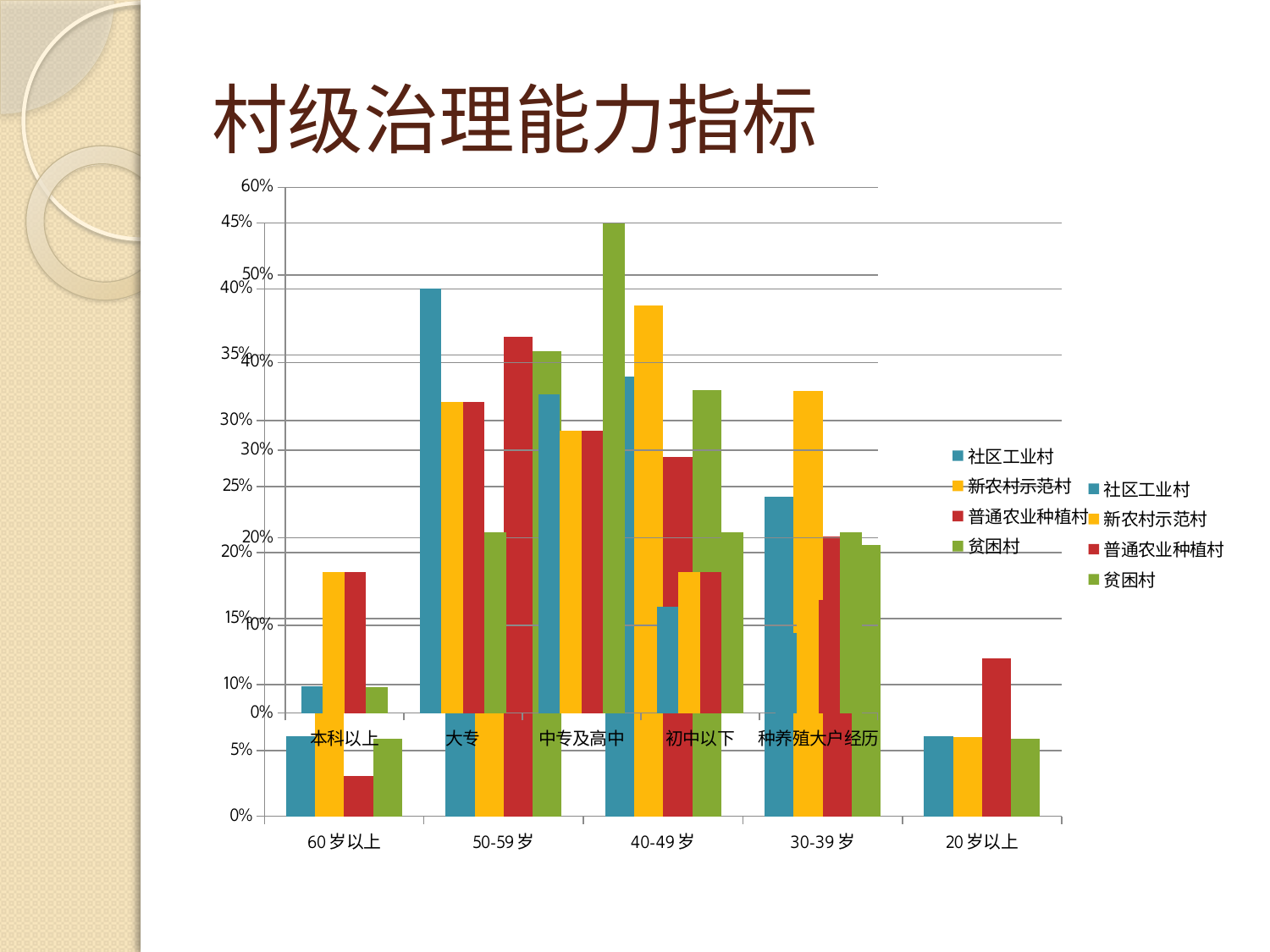

# 村级治理能力指标

### Chart

| Category | 社区工业村 | 新农村示范村 | 普通农业种植村 | 贫困村 |
|---|---|---|---|---|
| 本科以上 | 0.030303030303030304 | 0.16129032258064516 | 0.16129032258064516 | 0.029411764705882353 |
| 大专 | 0.48484848484848486 | 0.3548387096774194 | 0.3548387096774194 | 0.20588235294117646 |
| 中专及高中 | 0.36363636363636365 | 0.3225806451612903 | 0.3225806451612903 | 0.5588235294117647 |
| 初中以下 | 0.12121212121212122 | 0.16129032258064516 | 0.16129032258064516 | 0.20588235294117646 |
| 种养殖大户经历 | 0.09090909090909091 | 0.12903225806451613 | 0.12903225806451613 | 0.20588235294117646 |

### Chart

| Category | 社区工业村 | 新农村示范村 | 普通农业种植村 | 贫困村 |
|---|---|---|---|---|
| 60岁以上 | 0.06060606060606061 | 0.0967741935483871 | 0.030303030303030304 | 0.058823529411764705 |
| 50-59岁 | 0.2727272727272727 | 0.0967741935483871 | 0.36363636363636365 | 0.35294117647058826 |
| 40-49岁 | 0.3333333333333333 | 0.3870967741935484 | 0.2727272727272727 | 0.3235294117647059 |
| 30-39岁 | 0.24242424242424243 | 0.3225806451612903 | 0.21212121212121213 | 0.20588235294117646 |
| 20岁以上 | 0.06060606060606061 | 0.06 | 0.12 | 0.058823529411764705 |